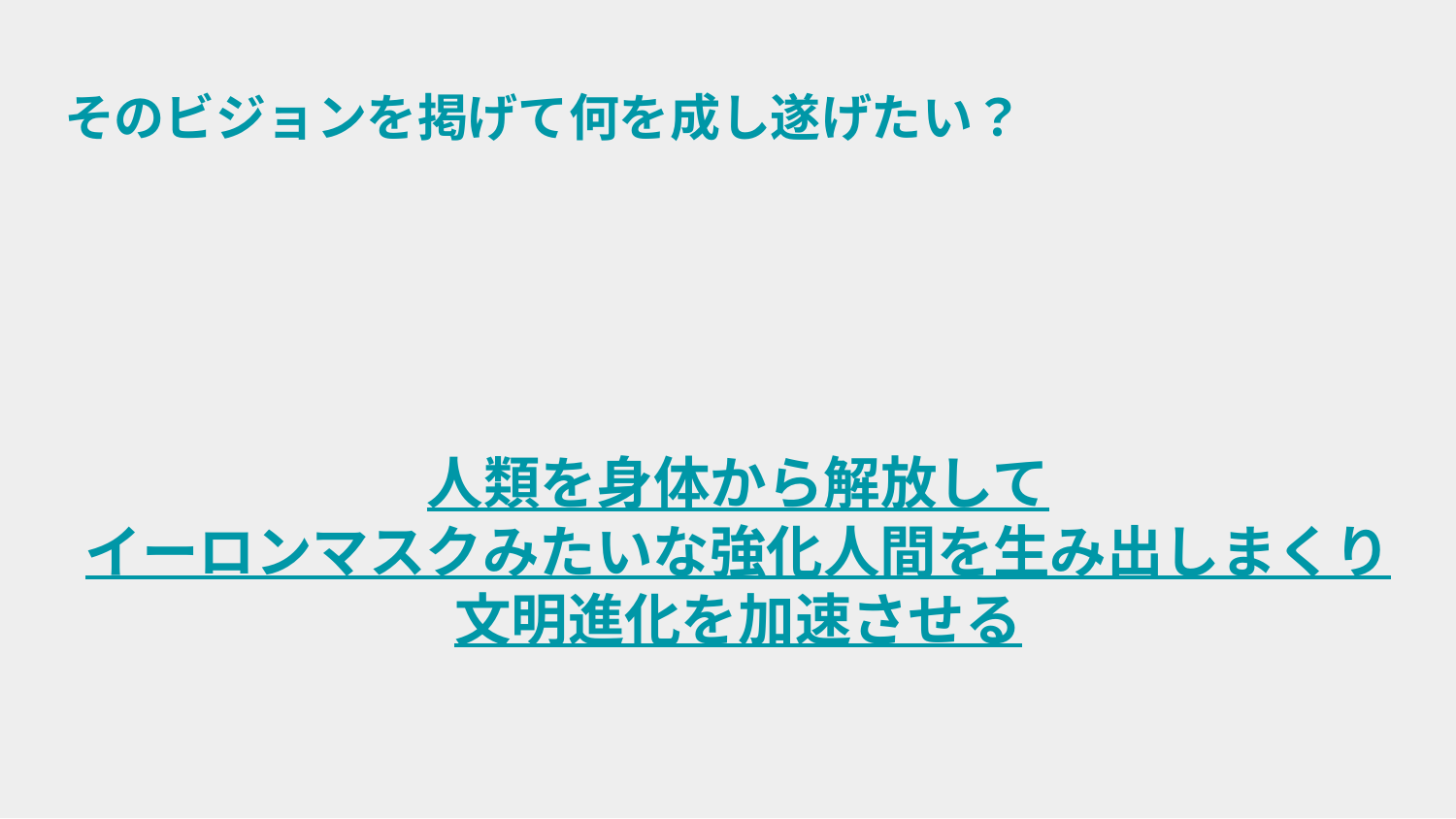

そのビジョンを掲げて何を成し遂げたい？
# 人類を身体から解放して
イーロンマスクみたいな強化人間を生み出しまくり
文明進化を加速させる